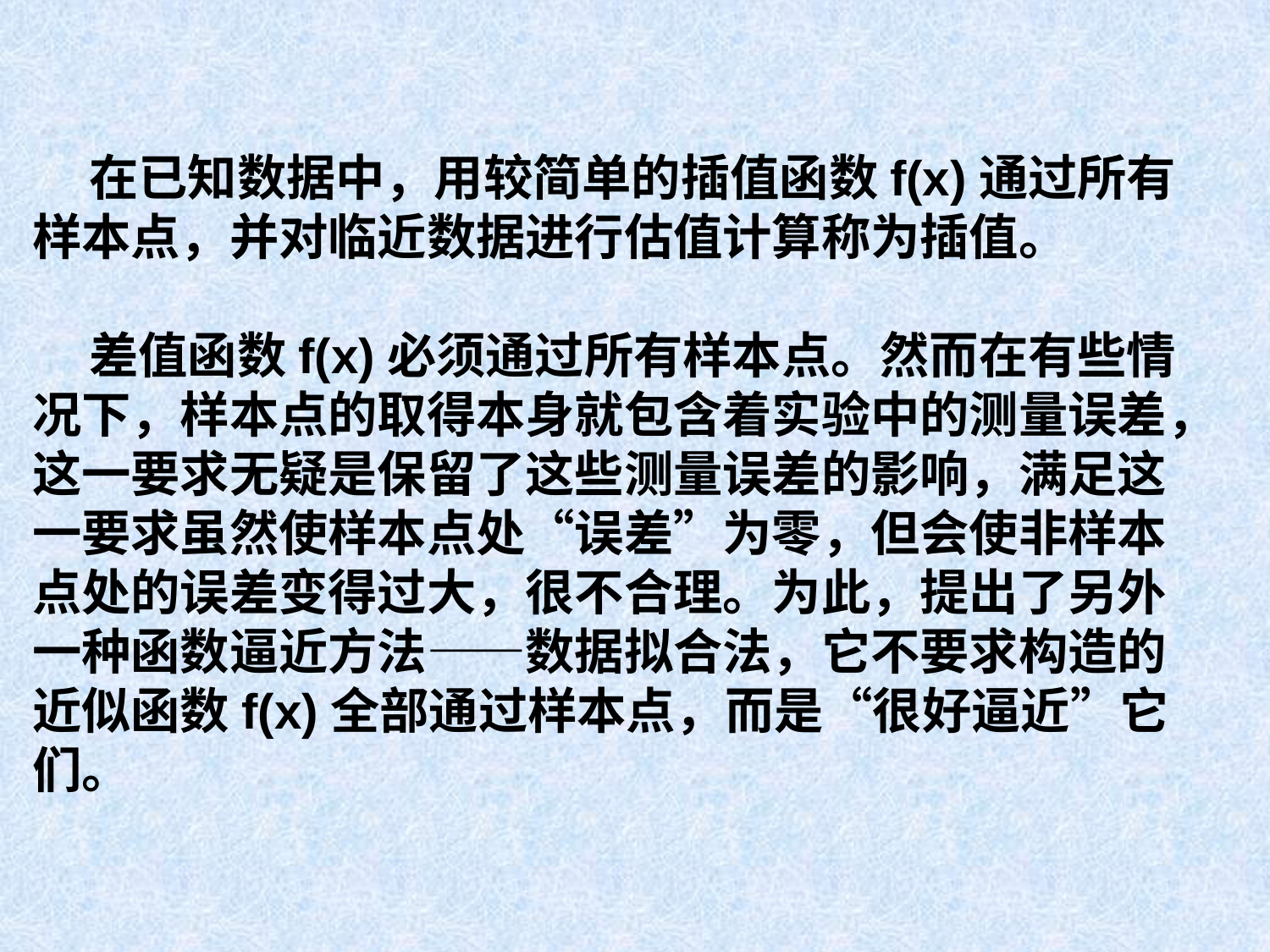

在已知数据中，用较简单的插值函数f(x)通过所有样本点，并对临近数据进行估值计算称为插值。

    差值函数f(x)必须通过所有样本点。然而在有些情况下，样本点的取得本身就包含着实验中的测量误差，这一要求无疑是保留了这些测量误差的影响，满足这一要求虽然使样本点处“误差”为零，但会使非样本点处的误差变得过大，很不合理。为此，提出了另外一种函数逼近方法——数据拟合法，它不要求构造的近似函数f(x)全部通过样本点，而是“很好逼近”它们。